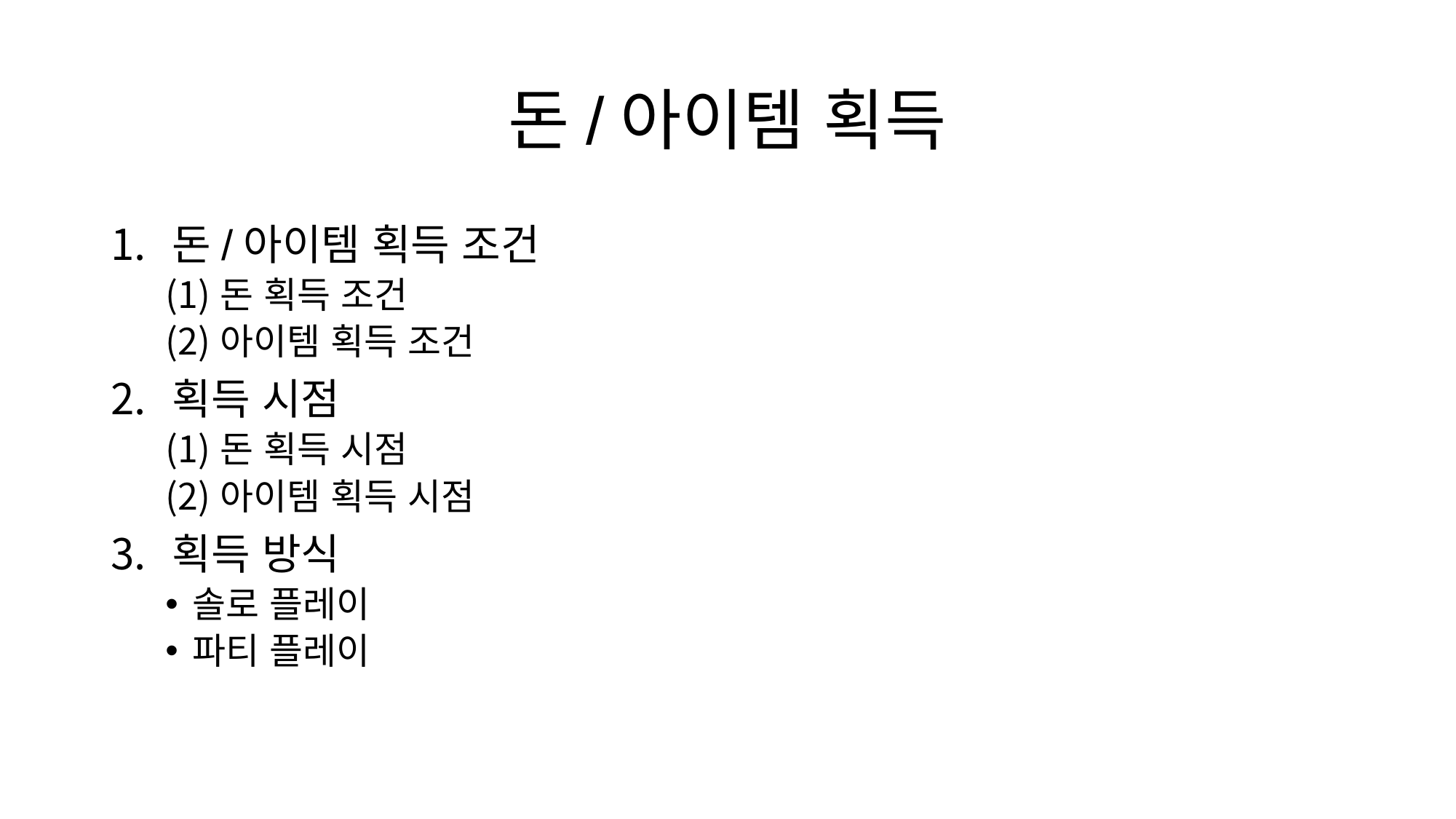

# 돈/아이템 획득
돈/아이템 획득 조건
돈 획득 조건
아이템 획득 조건
획득 시점
돈 획득 시점
아이템 획득 시점
획득 방식
솔로 플레이
파티 플레이